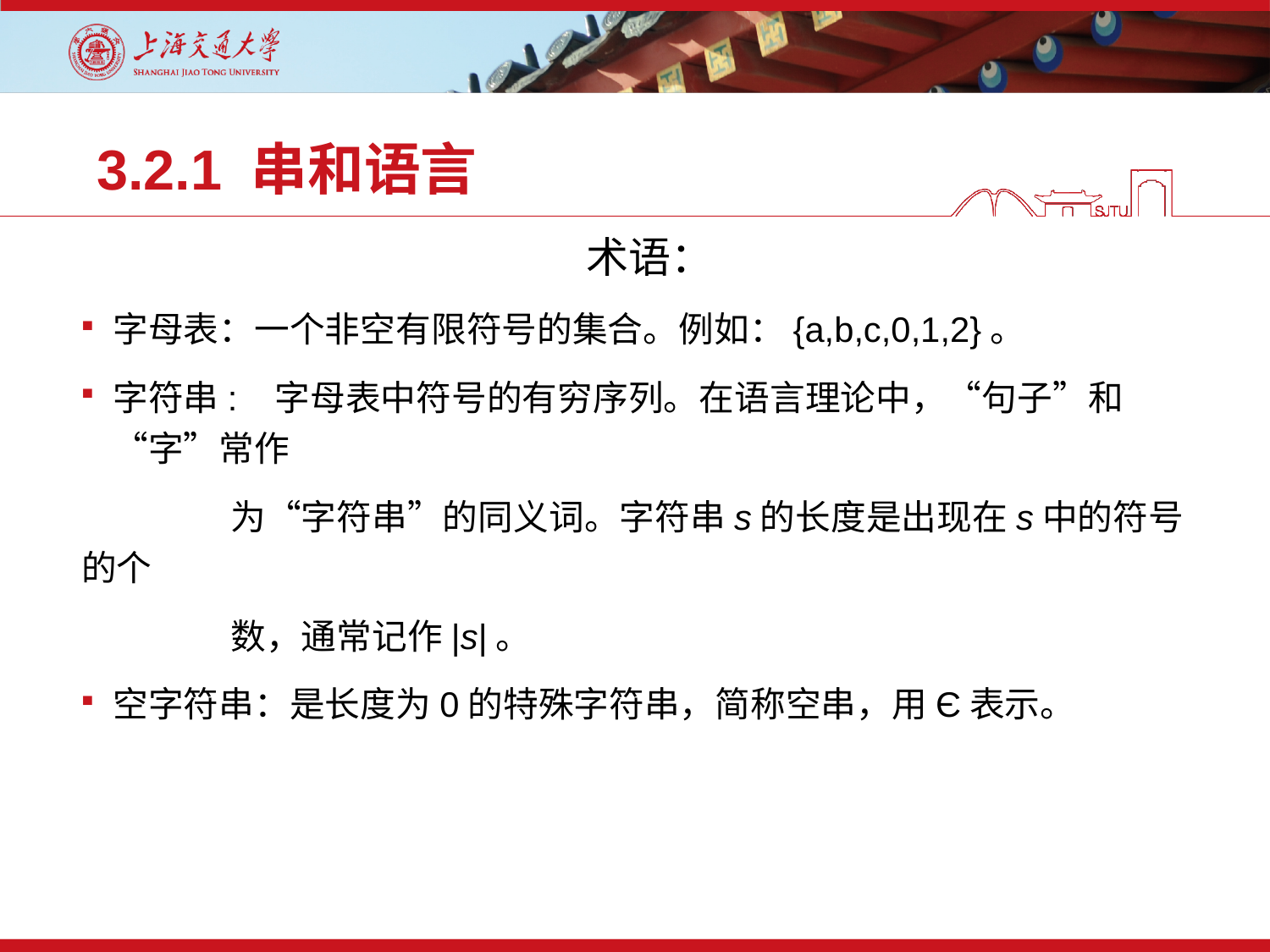

# 3.2.1 串和语言
术语：
字母表：一个非空有限符号的集合。例如：{a,b,c,0,1,2}。
字符串:   字母表中符号的有穷序列。在语言理论中，“句子”和“字”常作
                  为“字符串”的同义词。字符串s的长度是出现在s中的符号的个
                  数，通常记作|s|。
空字符串：是长度为0的特殊字符串，简称空串，用Є表示。